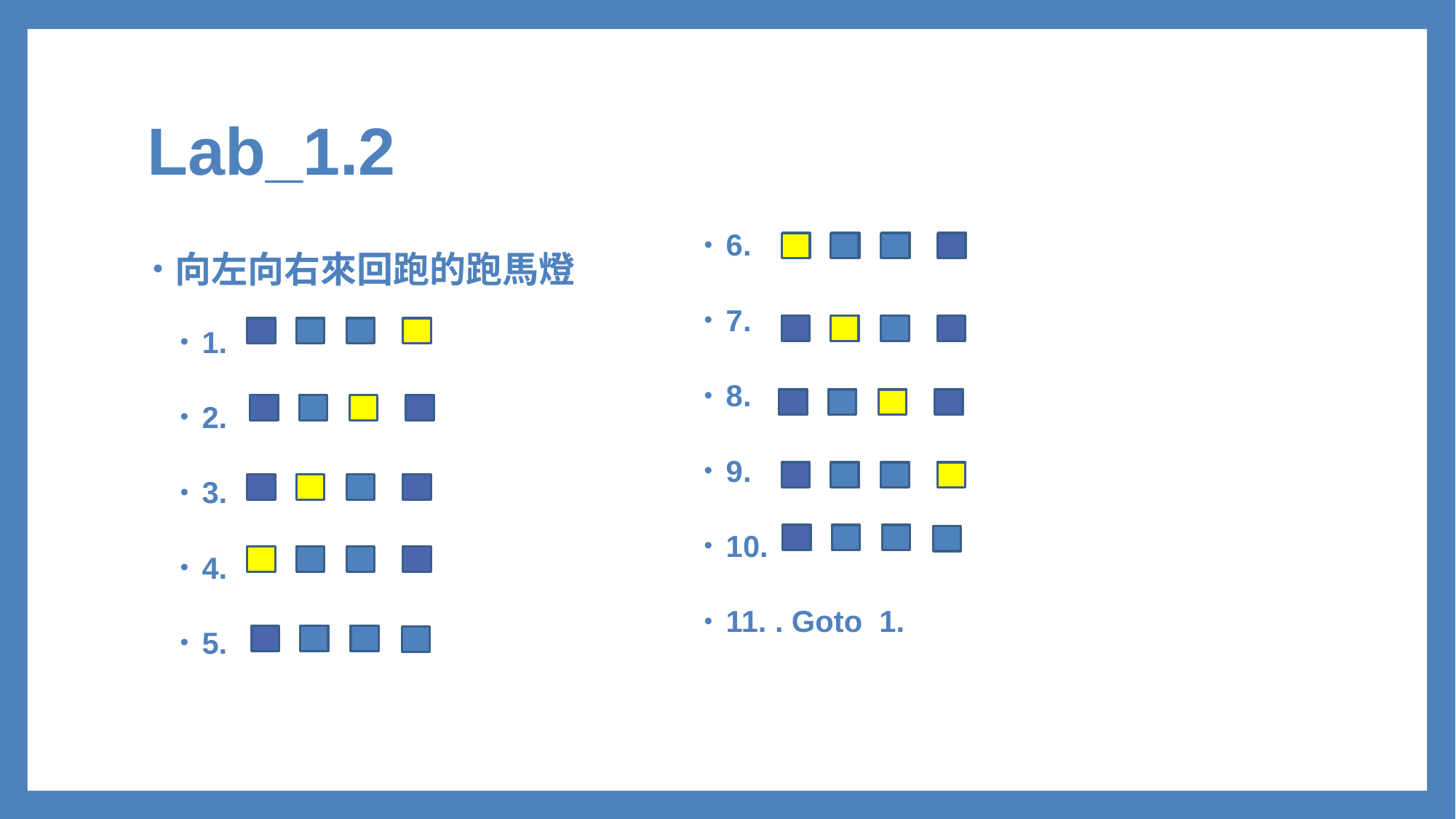

# Lab_1.2

6.
7.
8.
9.
10.
11. . Goto  1.

向左向右來回跑的跑馬燈
1.
2.
3.
4.
5.